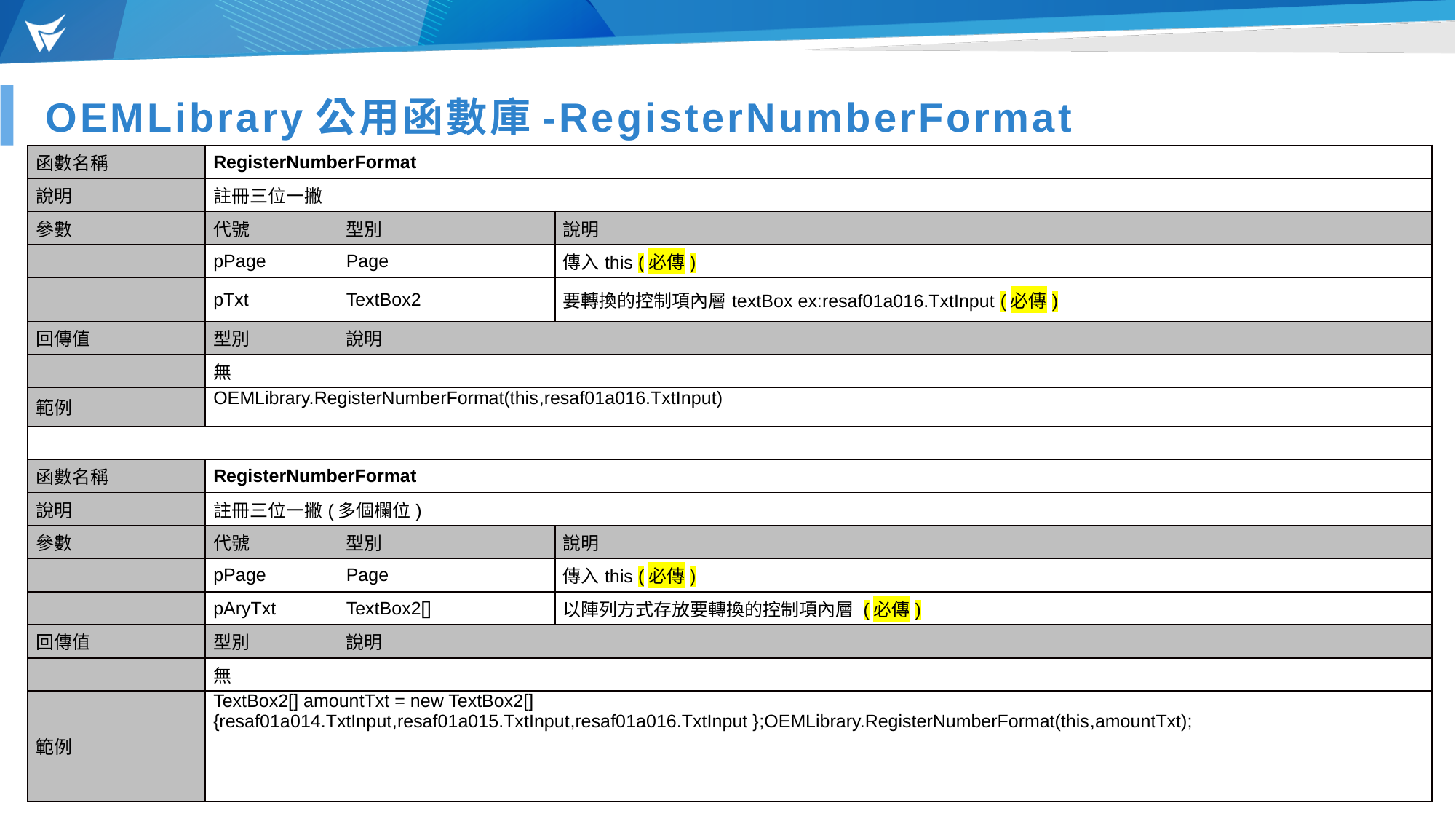

# OEMLibrary公用函數庫-RegisterNumberFormat
| 函數名稱 | RegisterNumberFormat |  |  |
| --- | --- | --- | --- |
| 說明 | 註冊三位一撇 |  |  |
| 參數 | 代號 | 型別 | 說明 |
|  | pPage | Page | 傳入this (必傳) |
|  | pTxt | TextBox2 | 要轉換的控制項內層textBox ex:resaf01a016.TxtInput (必傳) |
| 回傳值 | 型別 | 說明 |  |
|  | 無 |  |  |
| 範例 | OEMLibrary.RegisterNumberFormat(this,resaf01a016.TxtInput) |  |  |
|  |  |  |  |
| 函數名稱 | RegisterNumberFormat |  |  |
| 說明 | 註冊三位一撇(多個欄位) |  |  |
| 參數 | 代號 | 型別 | 說明 |
|  | pPage | Page | 傳入this (必傳) |
|  | pAryTxt | TextBox2[] | 以陣列方式存放要轉換的控制項內層 (必傳) |
| 回傳值 | 型別 | 說明 |  |
|  | 無 |  |  |
| 範例 | TextBox2[] amountTxt = new TextBox2[] {resaf01a014.TxtInput,resaf01a015.TxtInput,resaf01a016.TxtInput };OEMLibrary.RegisterNumberFormat(this,amountTxt); |  |  |